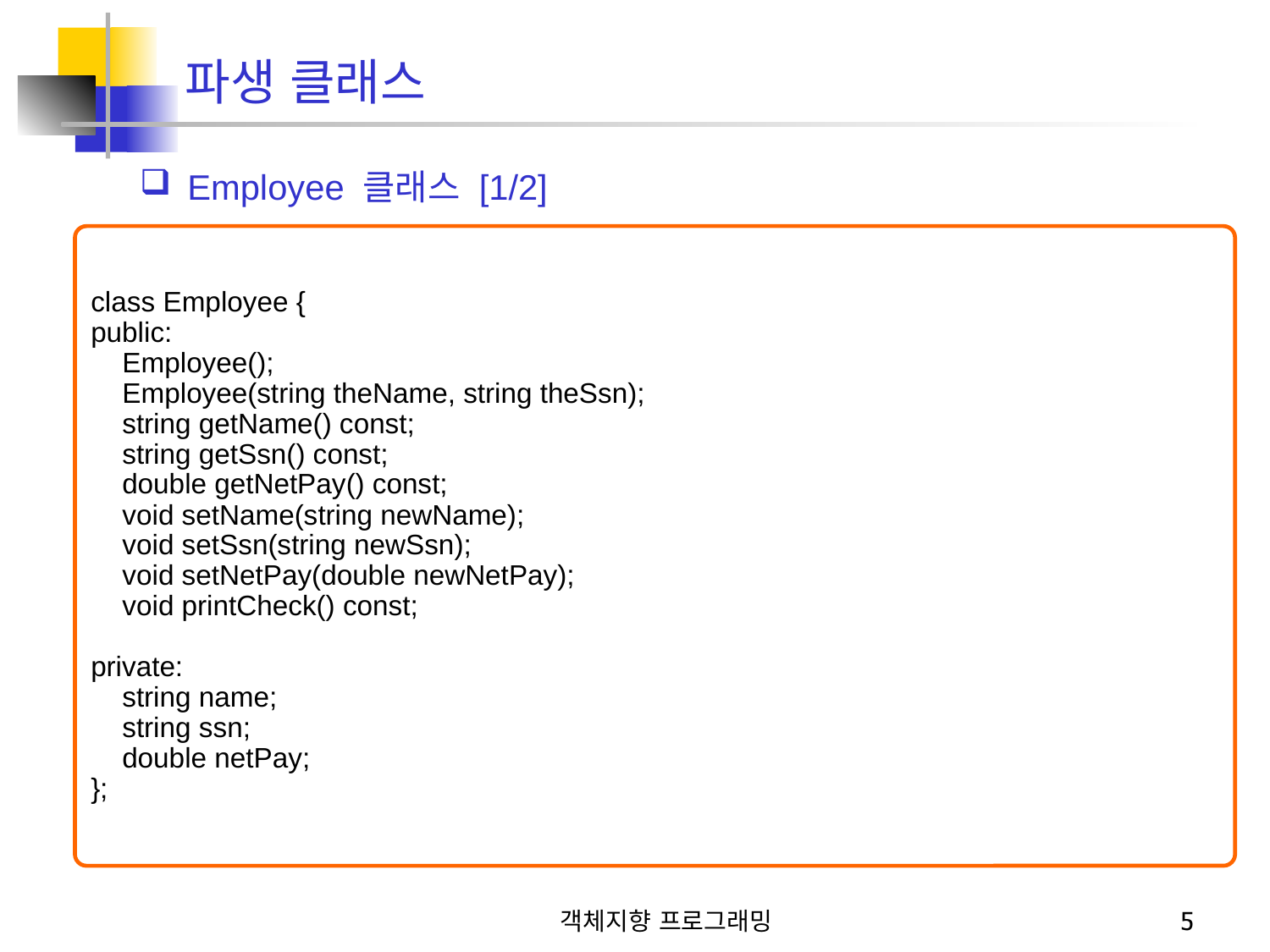

파생 클래스
Employee 클래스 [1/2]
class Employee {
public:
    Employee();
    Employee(string theName, string theSsn);
    string getName() const;
    string getSsn() const;
    double getNetPay() const;
    void setName(string newName);
    void setSsn(string newSsn);
    void setNetPay(double newNetPay);
    void printCheck() const;

private:
    string name;
    string ssn;
    double netPay;
};
객체지향 프로그래밍
5